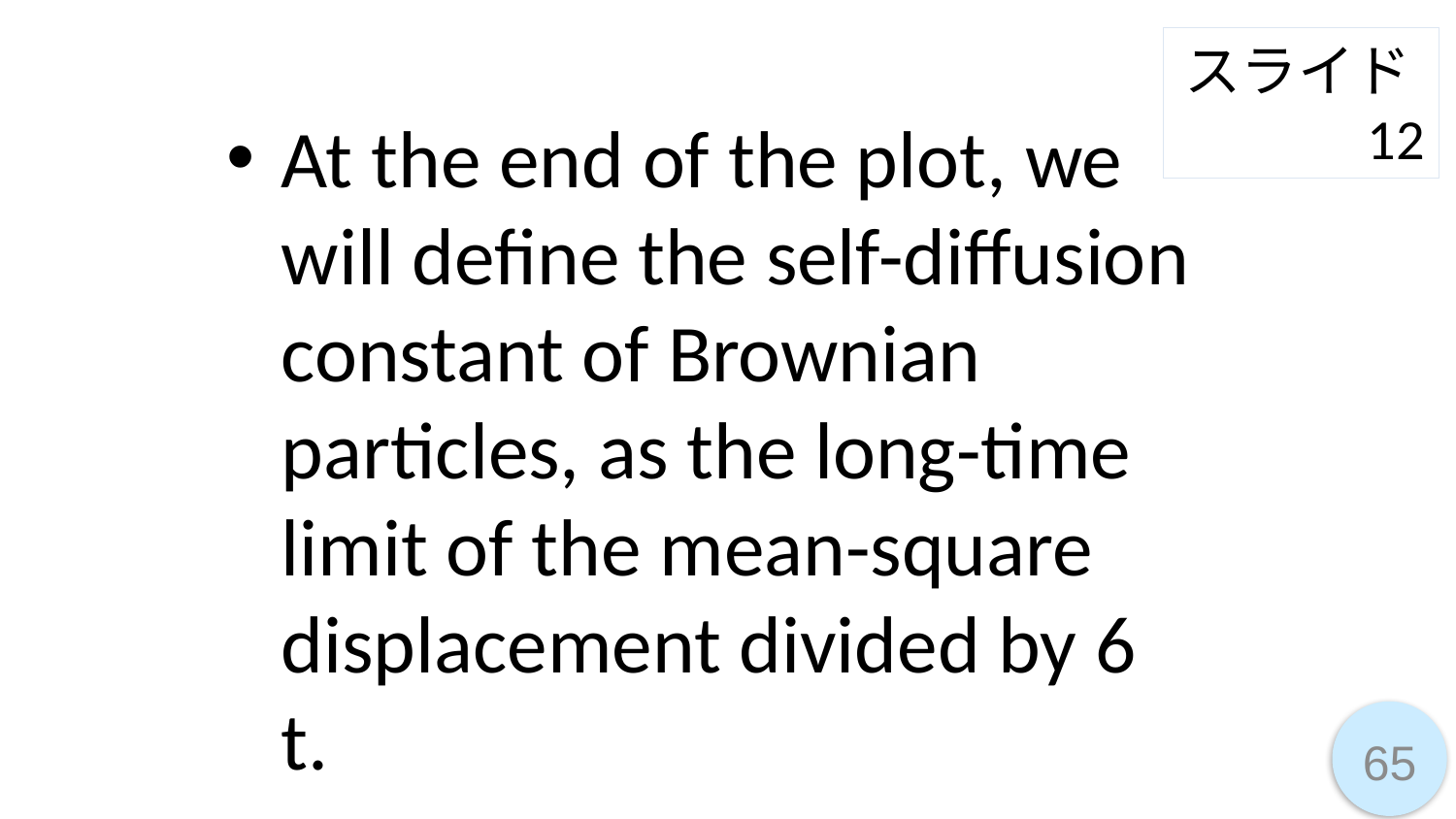

スライド12
At the end of the plot, we will define the self-diffusion constant of Brownian particles, as the long-time limit of the mean-square displacement divided by 6 t.
65